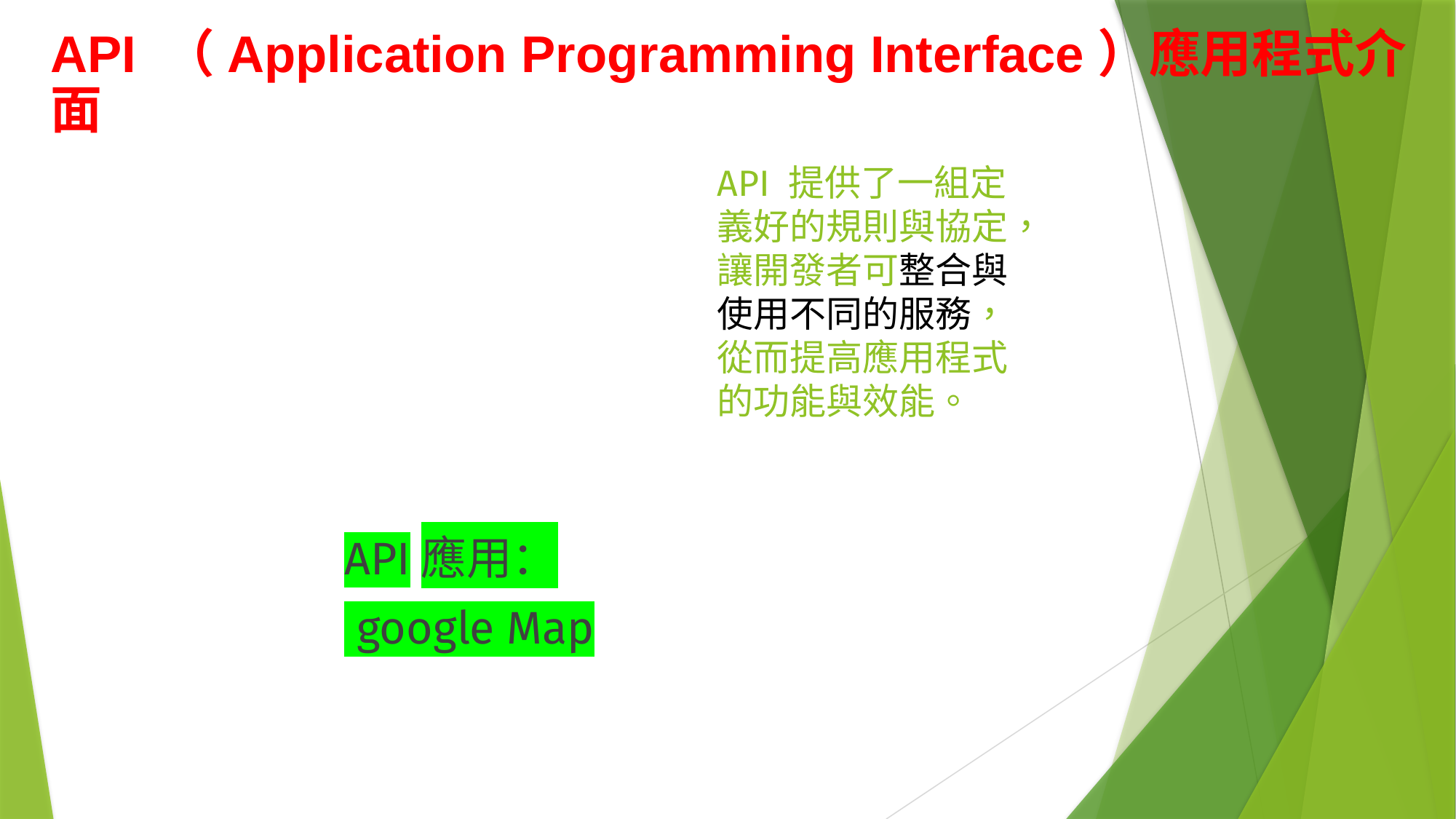

API （Application Programming Interface）應用程式介面
# API 提供了一組定義好的規則與協定，讓開發者可整合與使用不同的服務，從而提高應用程式的功能與效能。
API應用：
 google Map